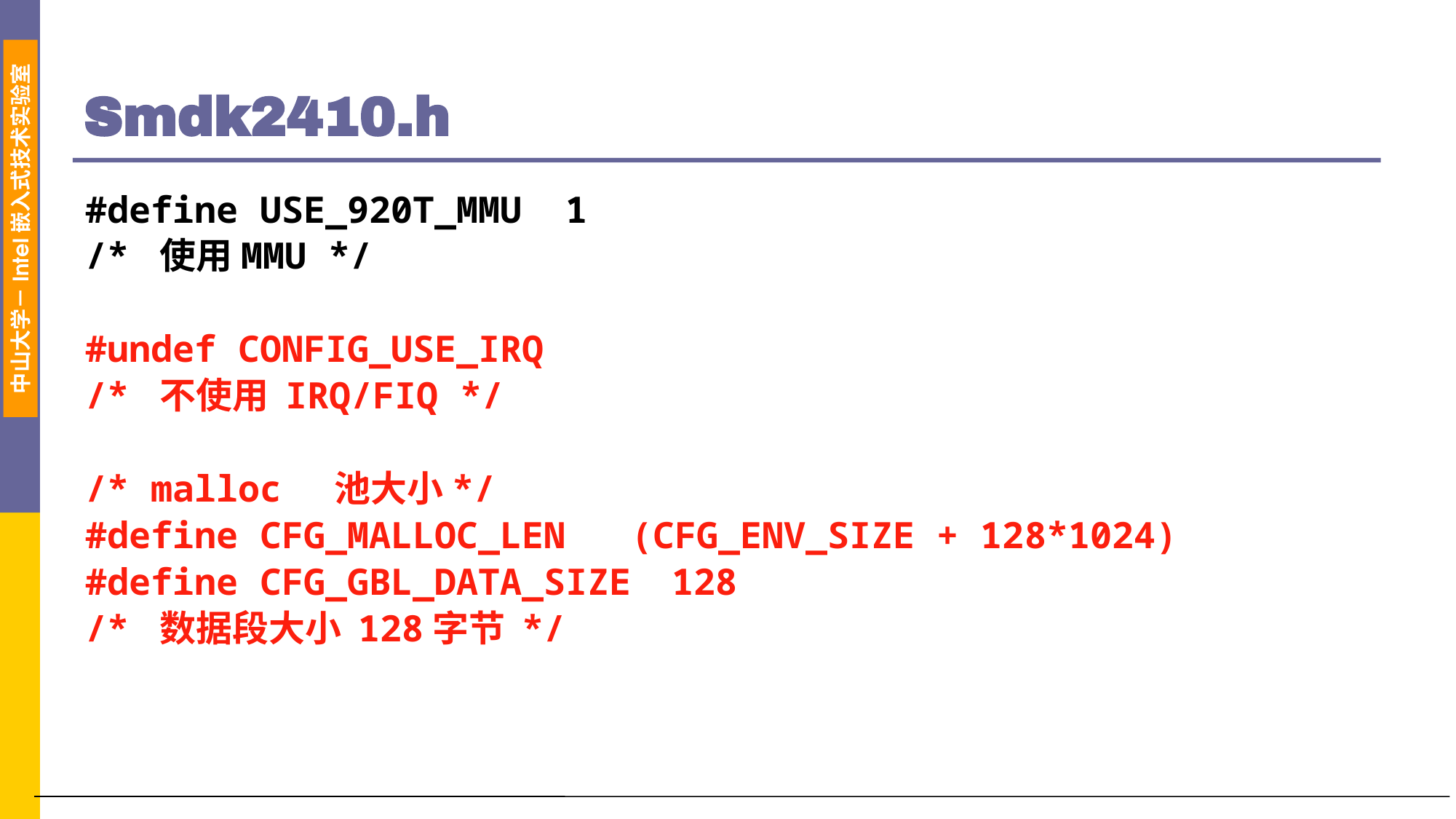

# Smdk2410.h
#define USE_920T_MMU  1
/* 使用MMU */

#undef CONFIG_USE_IRQ
/* 不使用 IRQ/FIQ */

/* malloc  池大小*/
#define CFG_MALLOC_LEN   (CFG_ENV_SIZE + 128*1024)
#define CFG_GBL_DATA_SIZE	128
/* 数据段大小 128字节 */